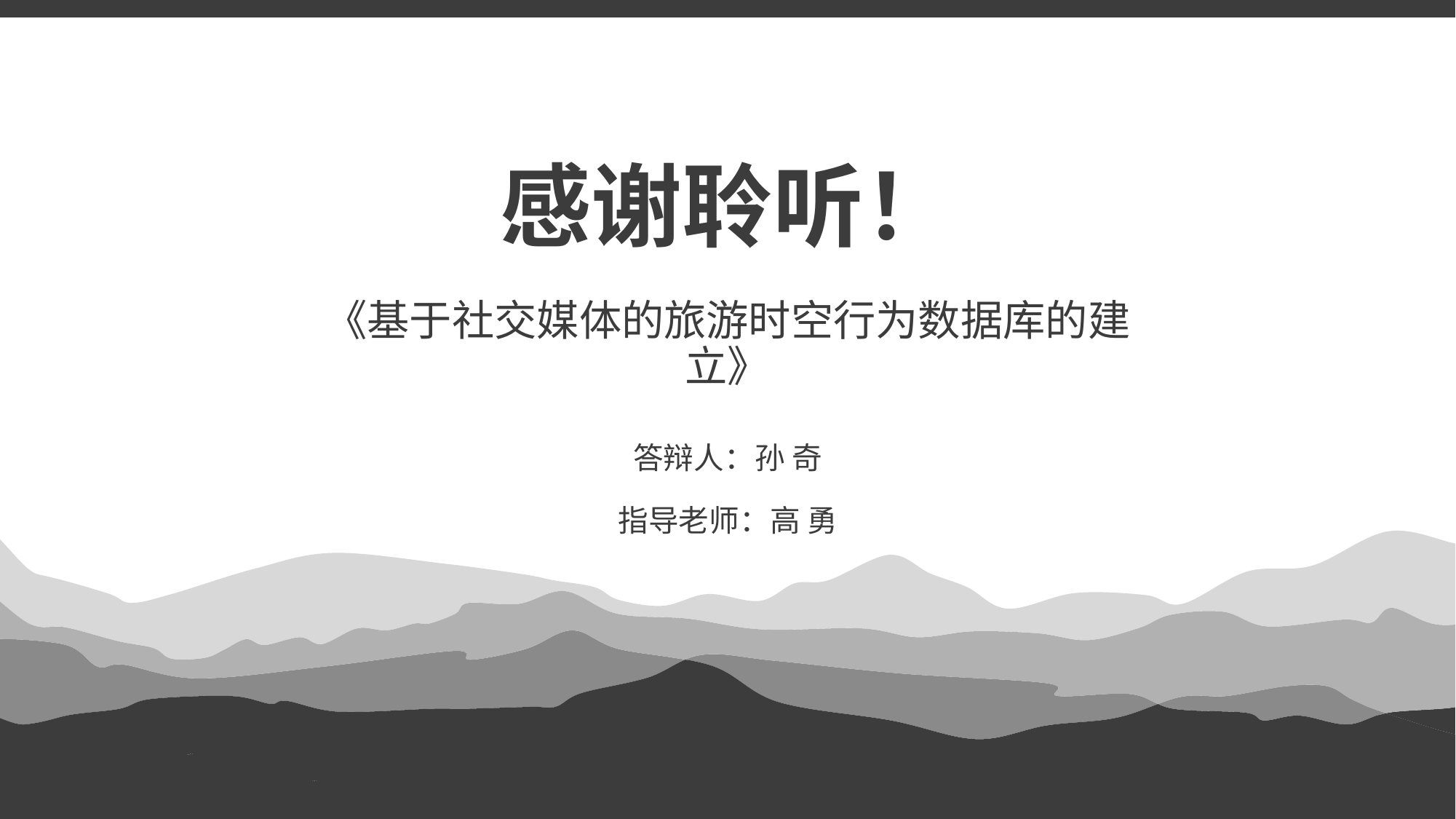

感谢聆听！
《基于社交媒体的旅游时空行为数据库的建立》
答辩人：孙 奇
指导老师：高 勇